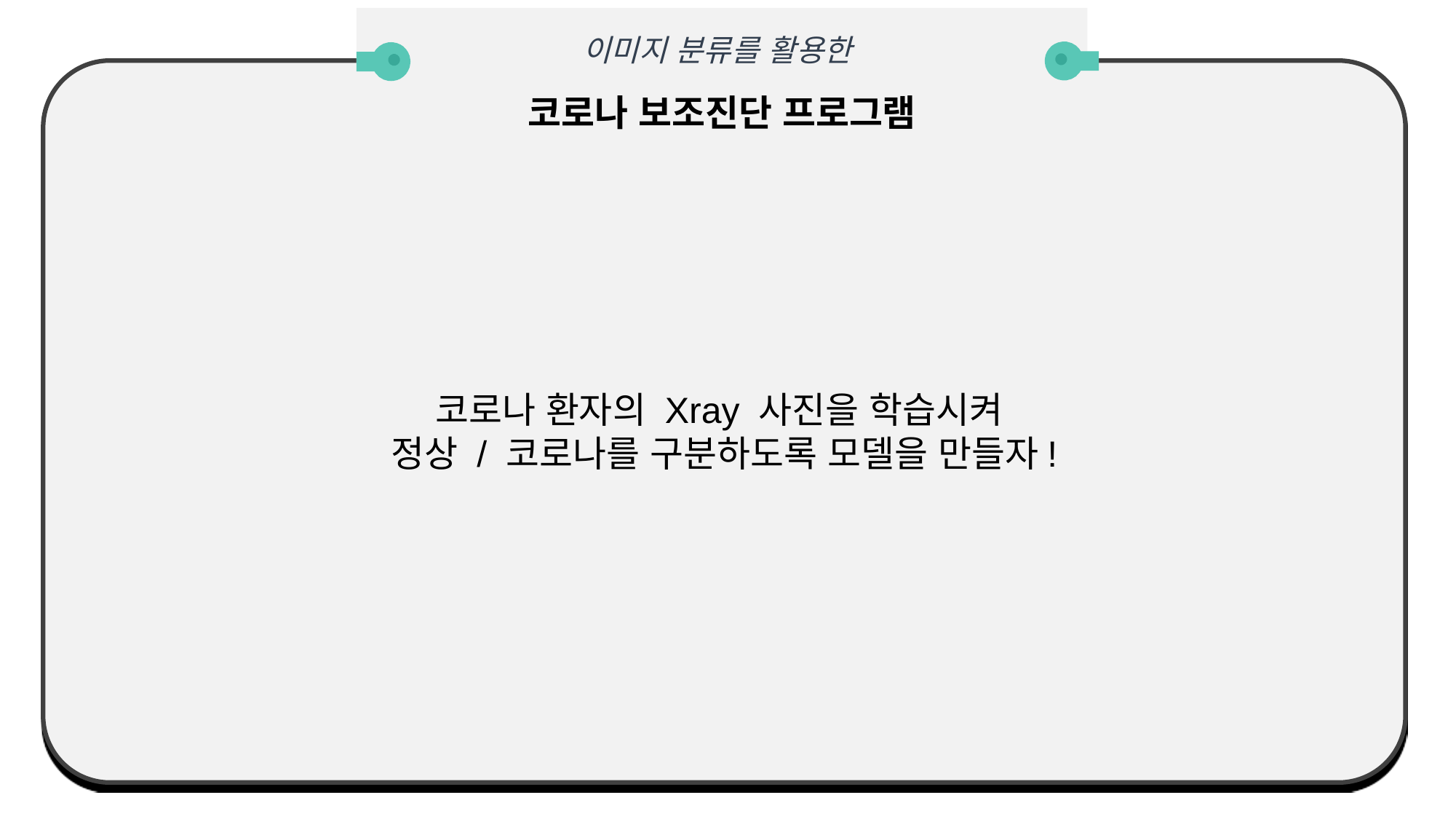

이미지 분류를 활용한
코로나 보조진단 프로그램

코로나 환자의 Xray 사진을 학습시켜
정상 / 코로나를 구분하도록 모델을 만들자!